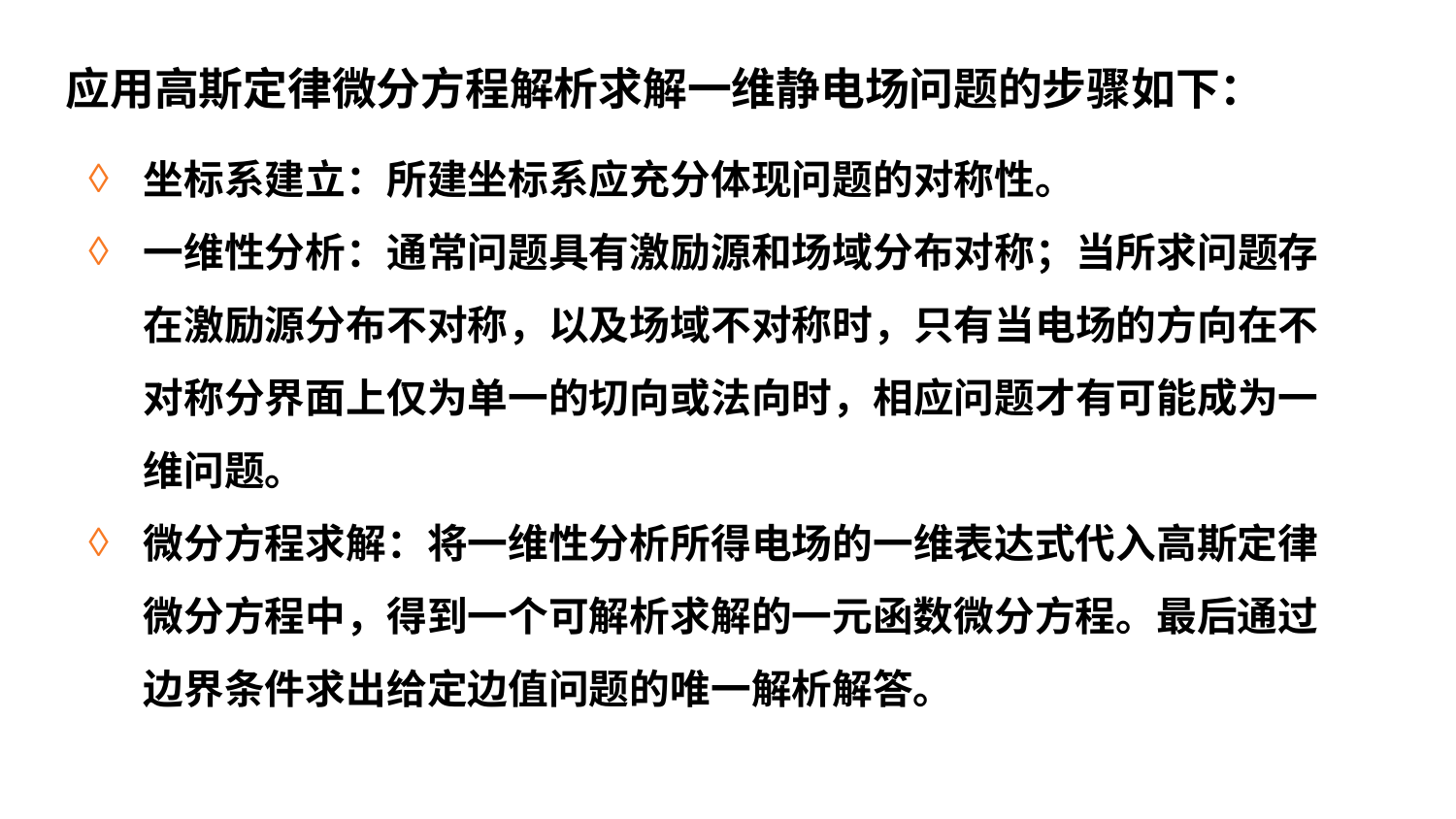

应用高斯定律微分方程解析求解一维静电场问题的步骤如下：
坐标系建立：所建坐标系应充分体现问题的对称性。
一维性分析：通常问题具有激励源和场域分布对称；当所求问题存在激励源分布不对称，以及场域不对称时，只有当电场的方向在不对称分界面上仅为单一的切向或法向时，相应问题才有可能成为一维问题。
微分方程求解：将一维性分析所得电场的一维表达式代入高斯定律微分方程中，得到一个可解析求解的一元函数微分方程。最后通过边界条件求出给定边值问题的唯一解析解答。